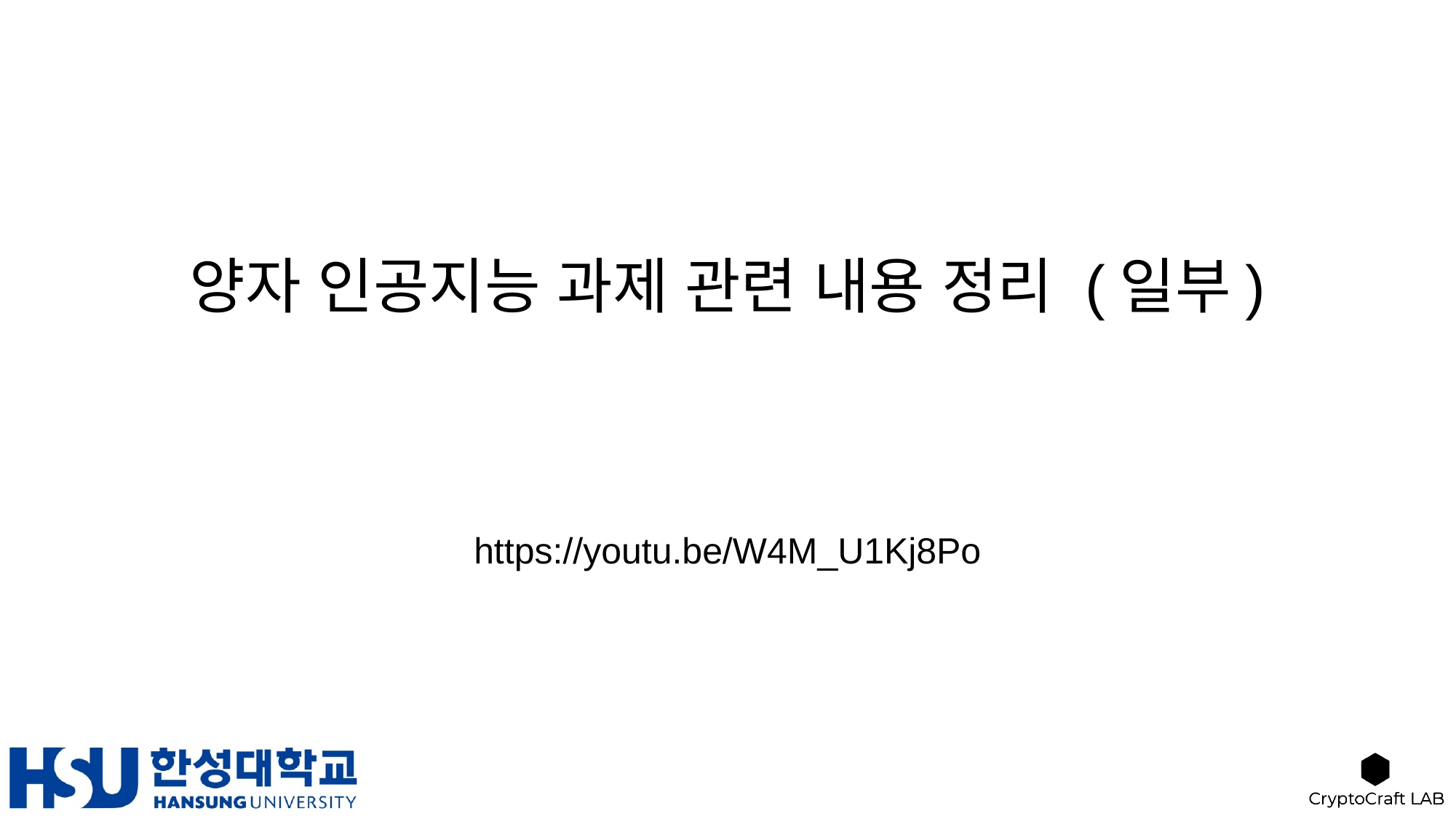

# 양자 인공지능 과제 관련 내용 정리 (일부)
https://youtu.be/W4M_U1Kj8Po